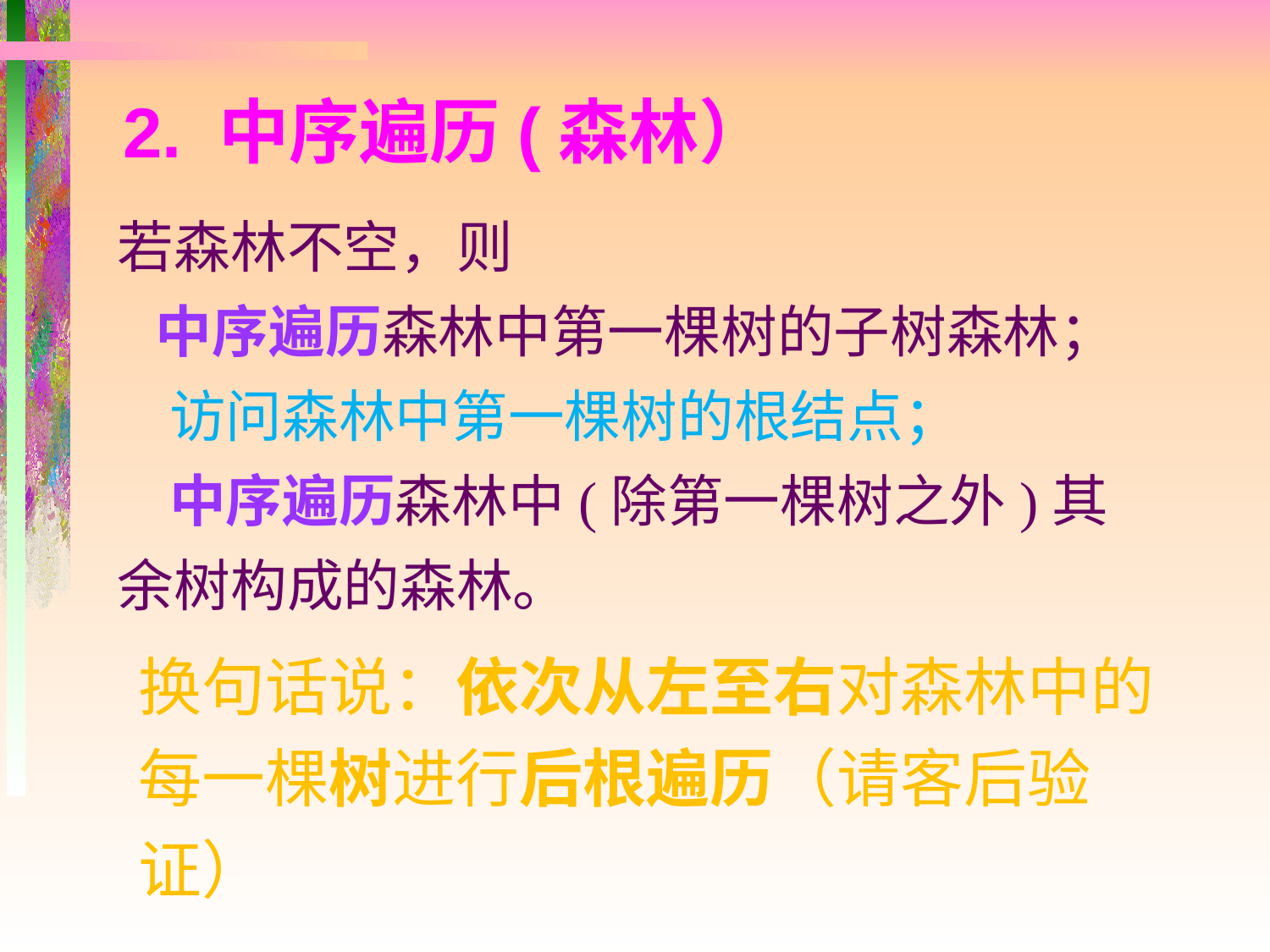

2. 中序遍历(森林）
若森林不空，则
   中序遍历森林中第一棵树的子树森林；
   访问森林中第一棵树的根结点；
   中序遍历森林中(除第一棵树之外)其余树构成的森林。
换句话说：依次从左至右对森林中的每一棵树进行后根遍历（请客后验证）